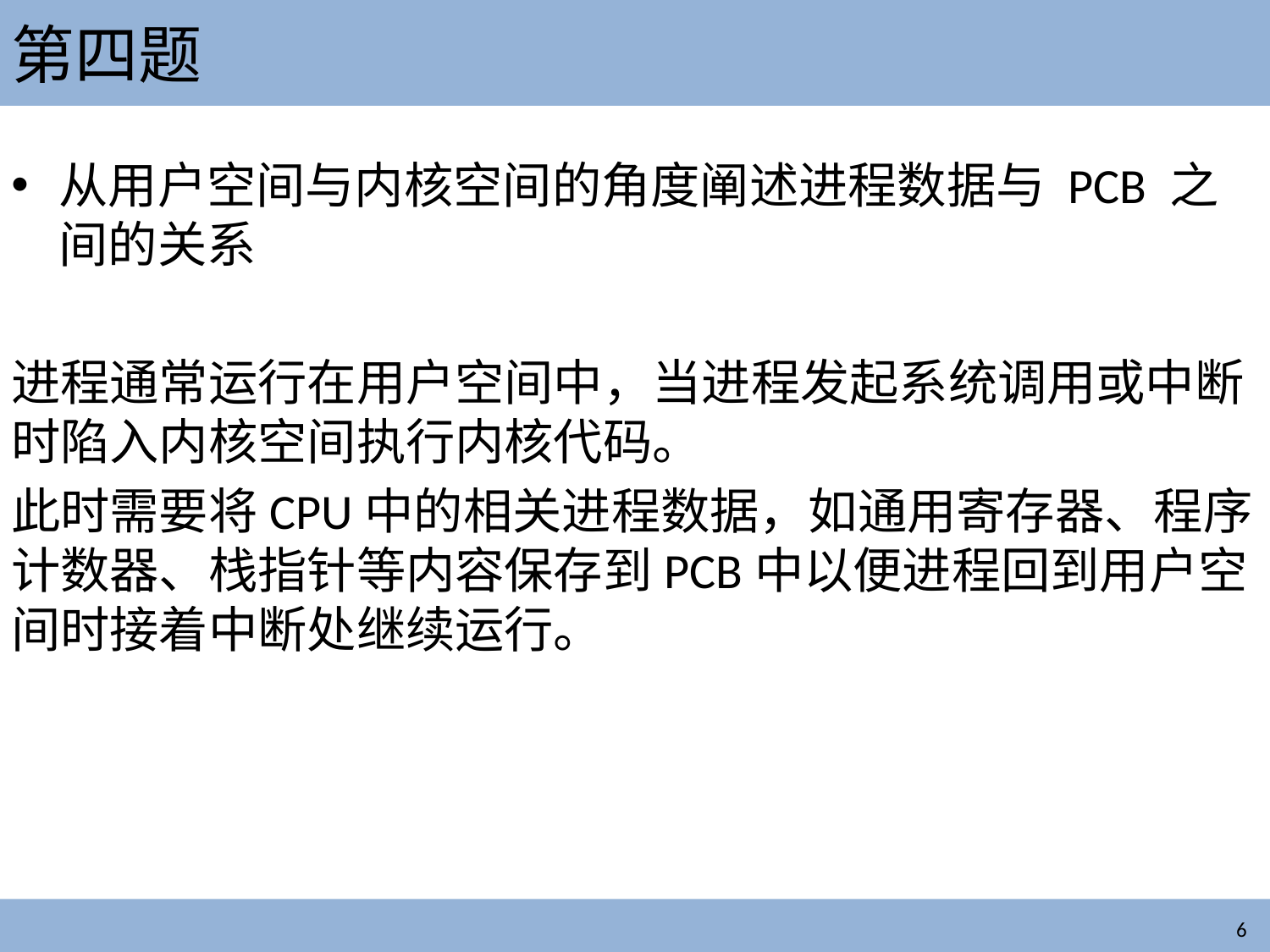

# 第四题
从用户空间与内核空间的角度阐述进程数据与 PCB 之间的关系

进程通常运行在用户空间中，当进程发起系统调用或中断时陷入内核空间执行内核代码。
此时需要将CPU中的相关进程数据，如通用寄存器、程序计数器、栈指针等内容保存到PCB中以便进程回到用户空间时接着中断处继续运行。
6